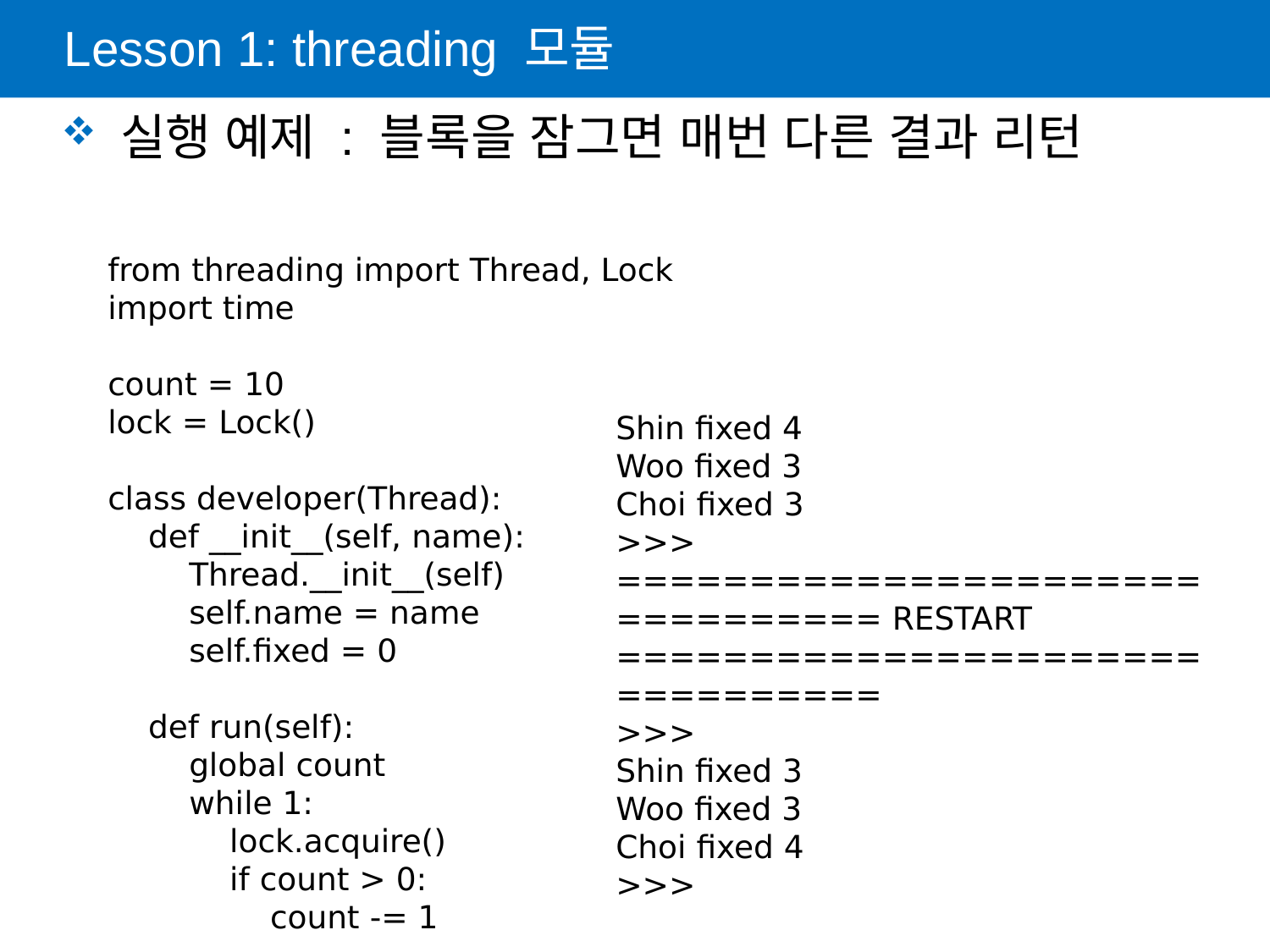

# Lesson 1: threading 모듈
 실행 예제 : 블록을 잠그면 매번 다른 결과 리턴
from threading import Thread, Lock
import time

count = 10
lock = Lock()

class developer(Thread):
    def __init__(self, name):
        Thread.__init__(self)
        self.name = name
        self.fixed = 0

    def run(self):
        global count
        while 1:
            lock.acquire()
            if count > 0:
                count -= 1

Shin fixed 4
Woo fixed 3
Choi fixed 3
>>> ================================ RESTART ================================
>>>
Shin fixed 3
Woo fixed 3
Choi fixed 4
>>>